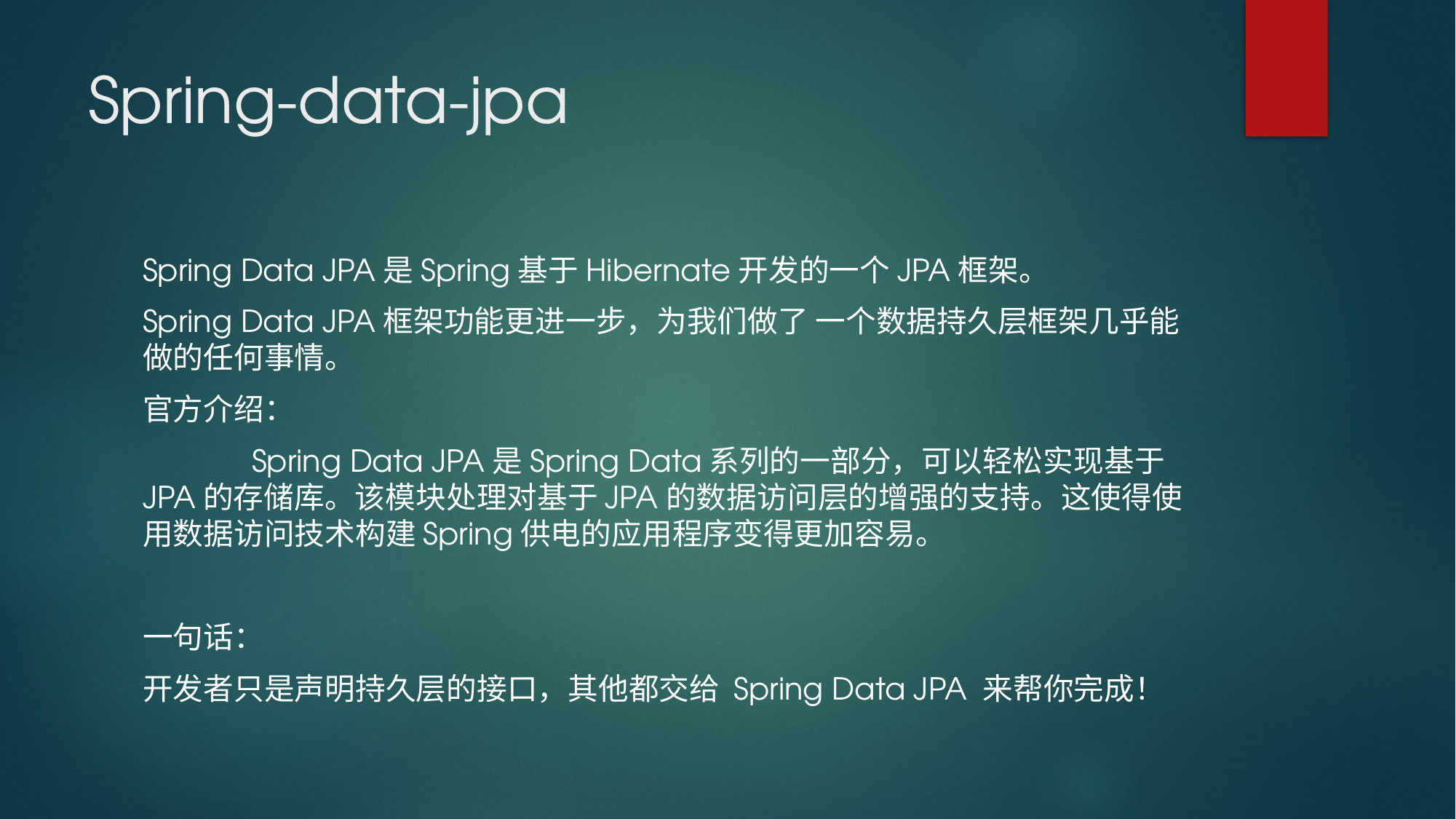

# Spring-data-jpa
Spring Data JPA是Spring基于Hibernate开发的一个JPA框架。
Spring Data JPA框架功能更进一步，为我们做了 一个数据持久层框架几乎能做的任何事情。
官方介绍：
	Spring Data JPA是Spring Data系列的一部分，可以轻松实现基于JPA的存储库。该模块处理对基于JPA的数据访问层的增强的支持。这使得使用数据访问技术构建Spring供电的应用程序变得更加容易。

一句话：
开发者只是声明持久层的接口，其他都交给 Spring Data JPA 来帮你完成！